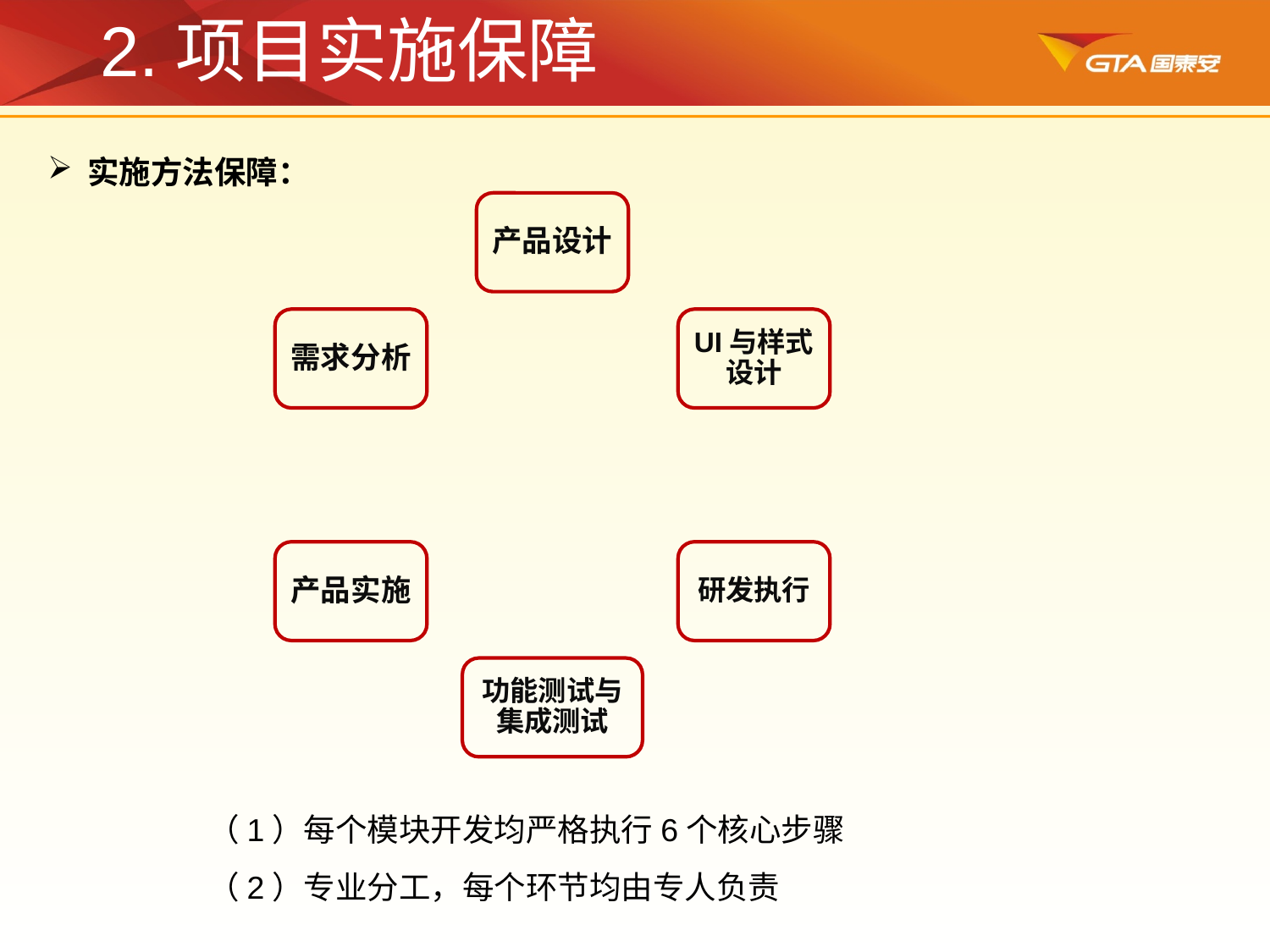

2.项目实施保障
实施方法保障：

产品设计

需求分析

UI与样式设计

产品实施

研发执行

功能测试与集成测试
（1）每个模块开发均严格执行6个核心步骤
（2）专业分工，每个环节均由专人负责